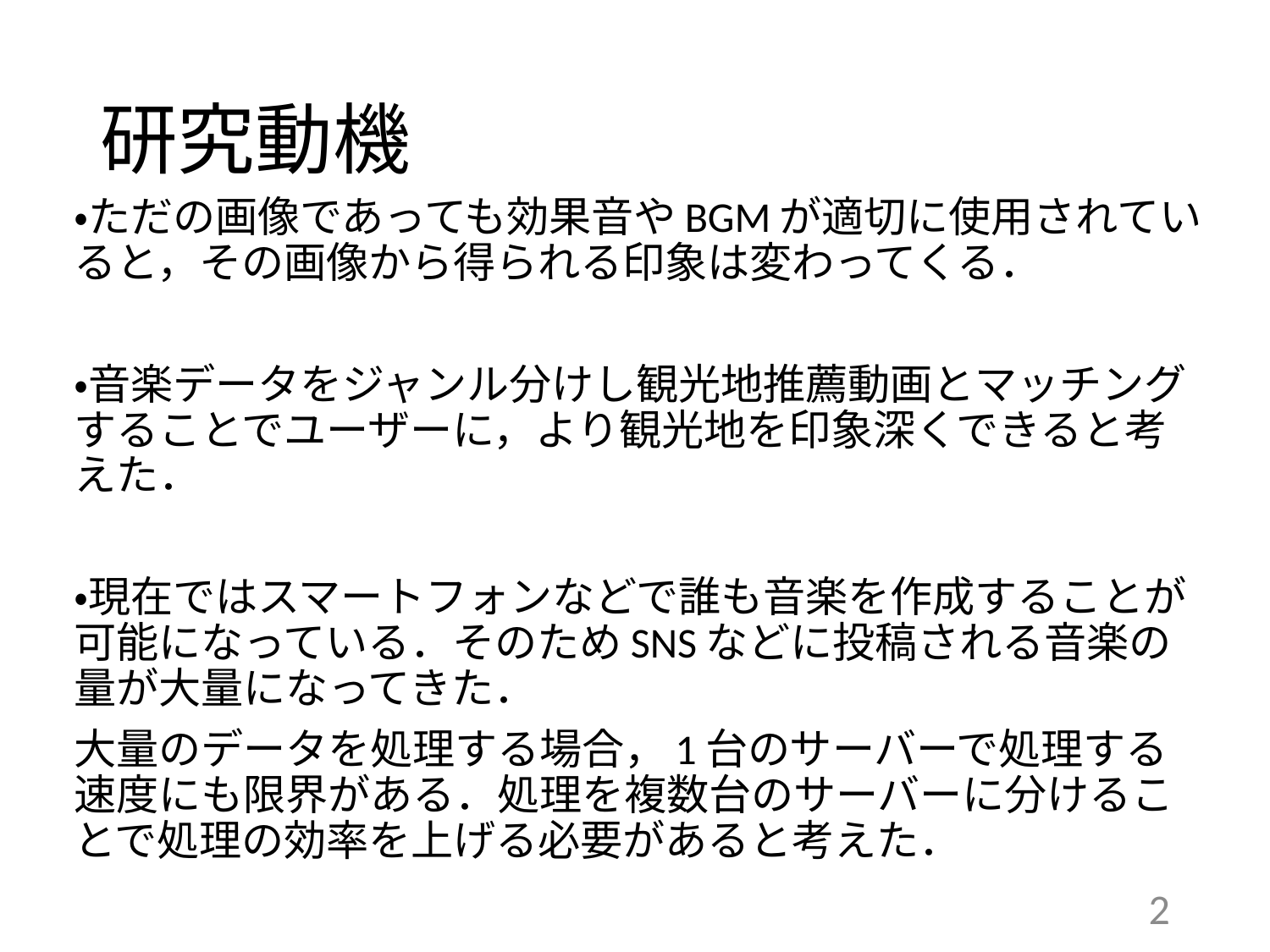

# 研究動機
・ただの画像であっても効果音やBGMが適切に使用されていると，その画像から得られる印象は変わってくる．

・音楽データをジャンル分けし観光地推薦動画とマッチングすることでユーザーに，より観光地を印象深くできると考えた．

・現在ではスマートフォンなどで誰も音楽を作成することが可能になっている．そのためSNSなどに投稿される音楽の量が大量になってきた．
大量のデータを処理する場合，1台のサーバーで処理する速度にも限界がある．処理を複数台のサーバーに分けることで処理の効率を上げる必要があると考えた．
2